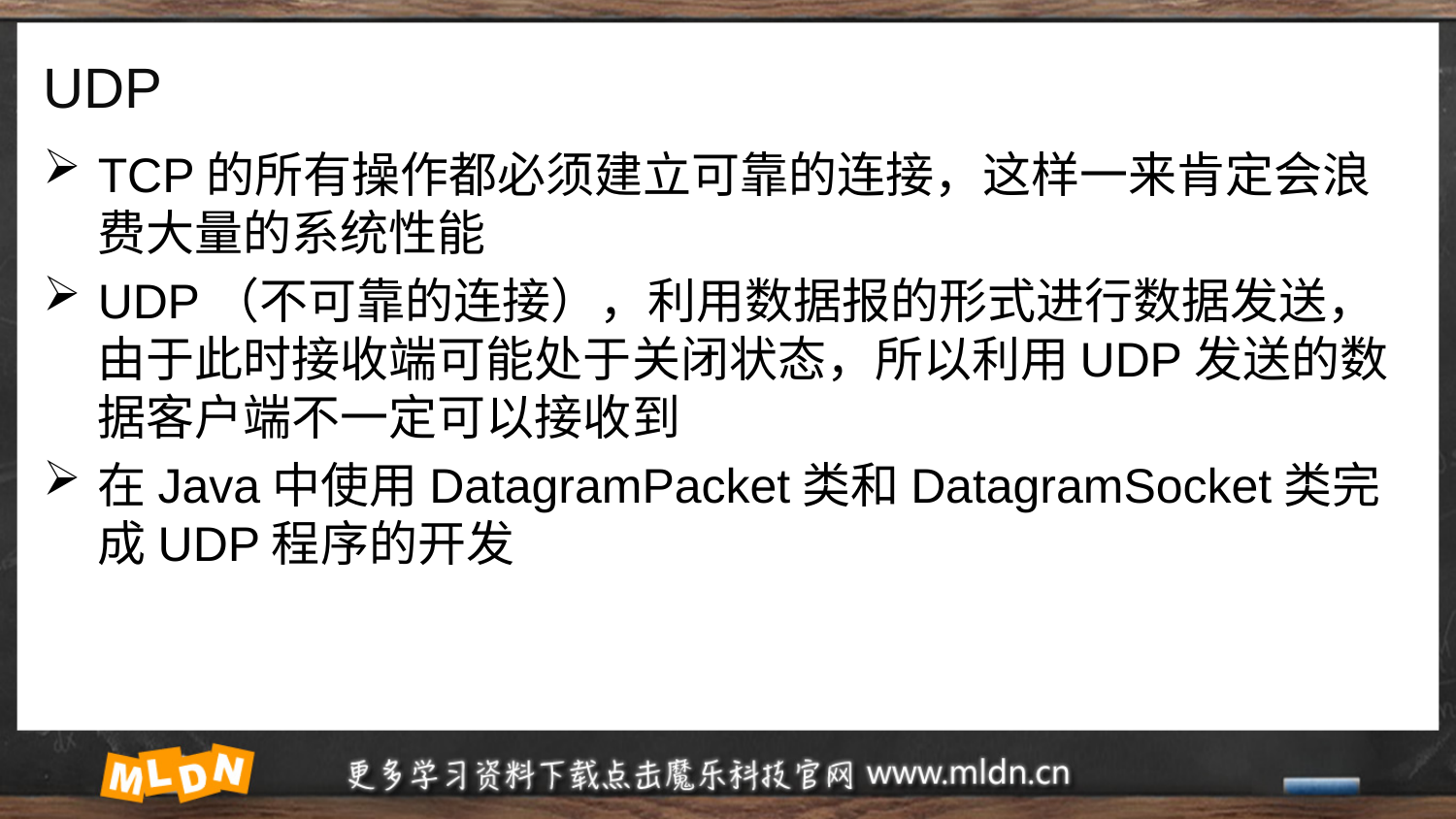

# UDP
TCP的所有操作都必须建立可靠的连接，这样一来肯定会浪费大量的系统性能
UDP（不可靠的连接），利用数据报的形式进行数据发送，由于此时接收端可能处于关闭状态，所以利用UDP发送的数据客户端不一定可以接收到
在Java中使用DatagramPacket类和DatagramSocket类完成UDP程序的开发